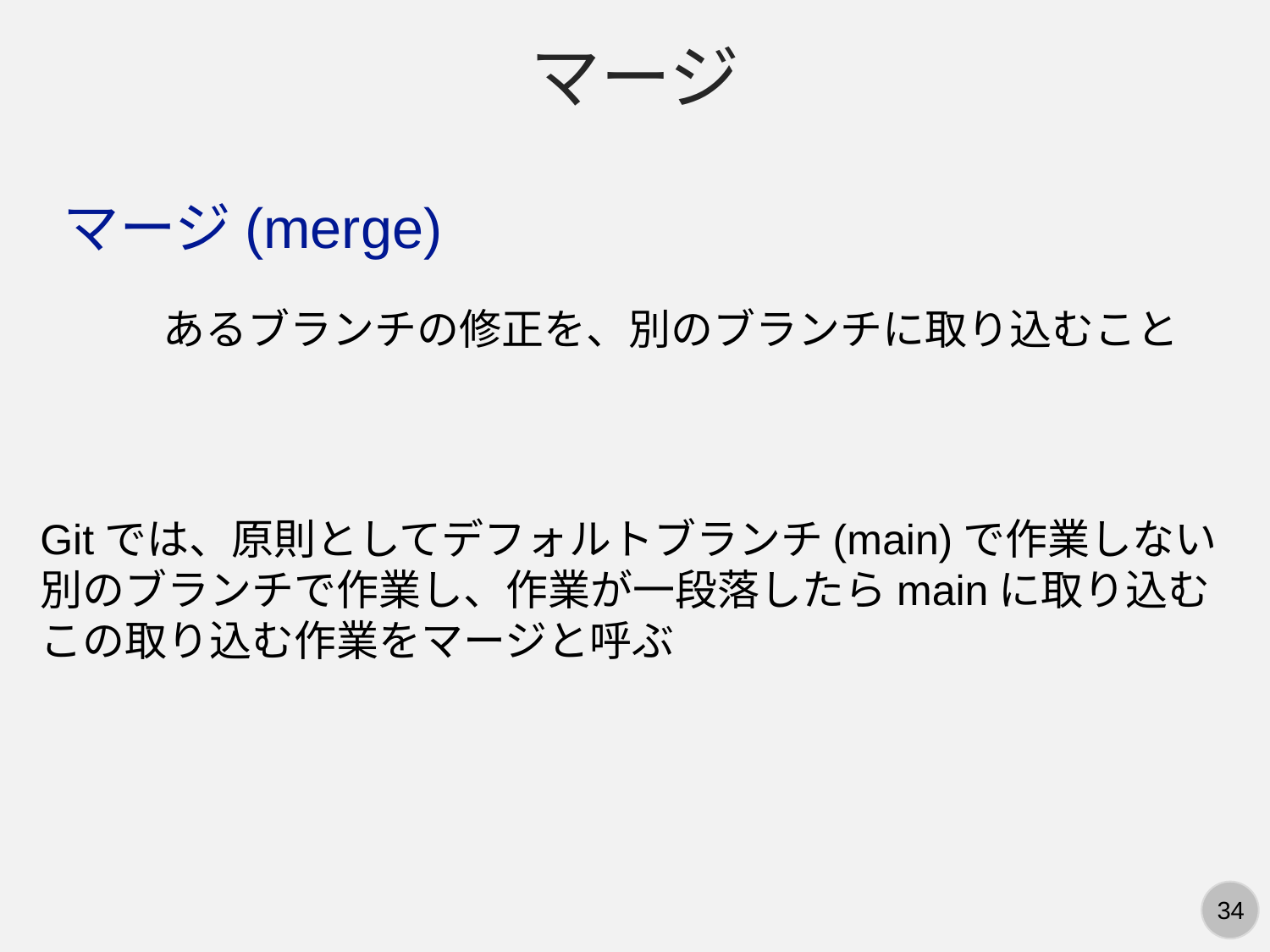

マージ
マージ(merge)
あるブランチの修正を、別のブランチに取り込むこと
Gitでは、原則としてデフォルトブランチ(main)で作業しない
別のブランチで作業し、作業が一段落したらmainに取り込む
この取り込む作業をマージと呼ぶ